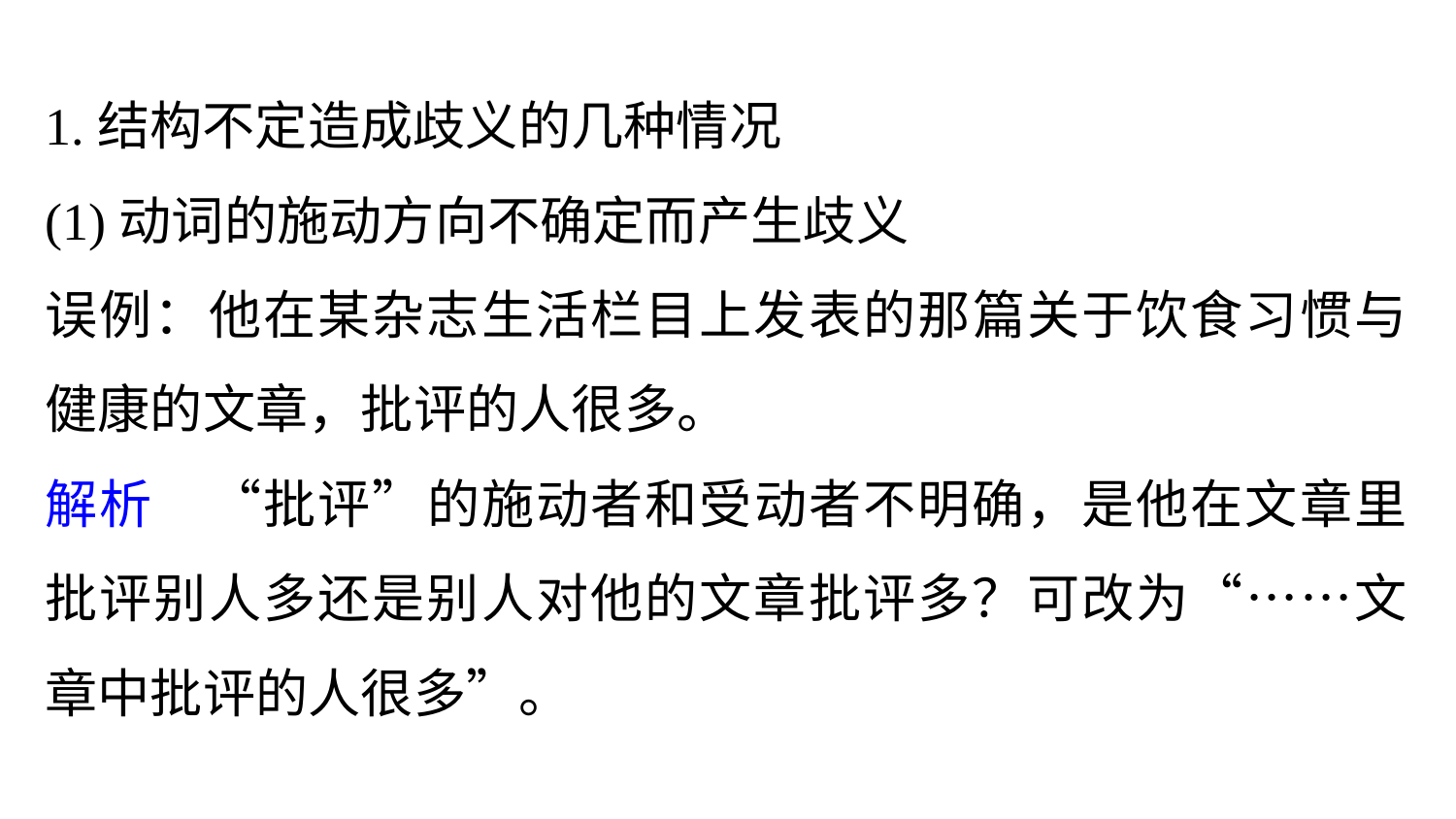

1.结构不定造成歧义的几种情况
(1)动词的施动方向不确定而产生歧义
误例：他在某杂志生活栏目上发表的那篇关于饮食习惯与健康的文章，批评的人很多。
解析　“批评”的施动者和受动者不明确，是他在文章里批评别人多还是别人对他的文章批评多？可改为“……文章中批评的人很多”。